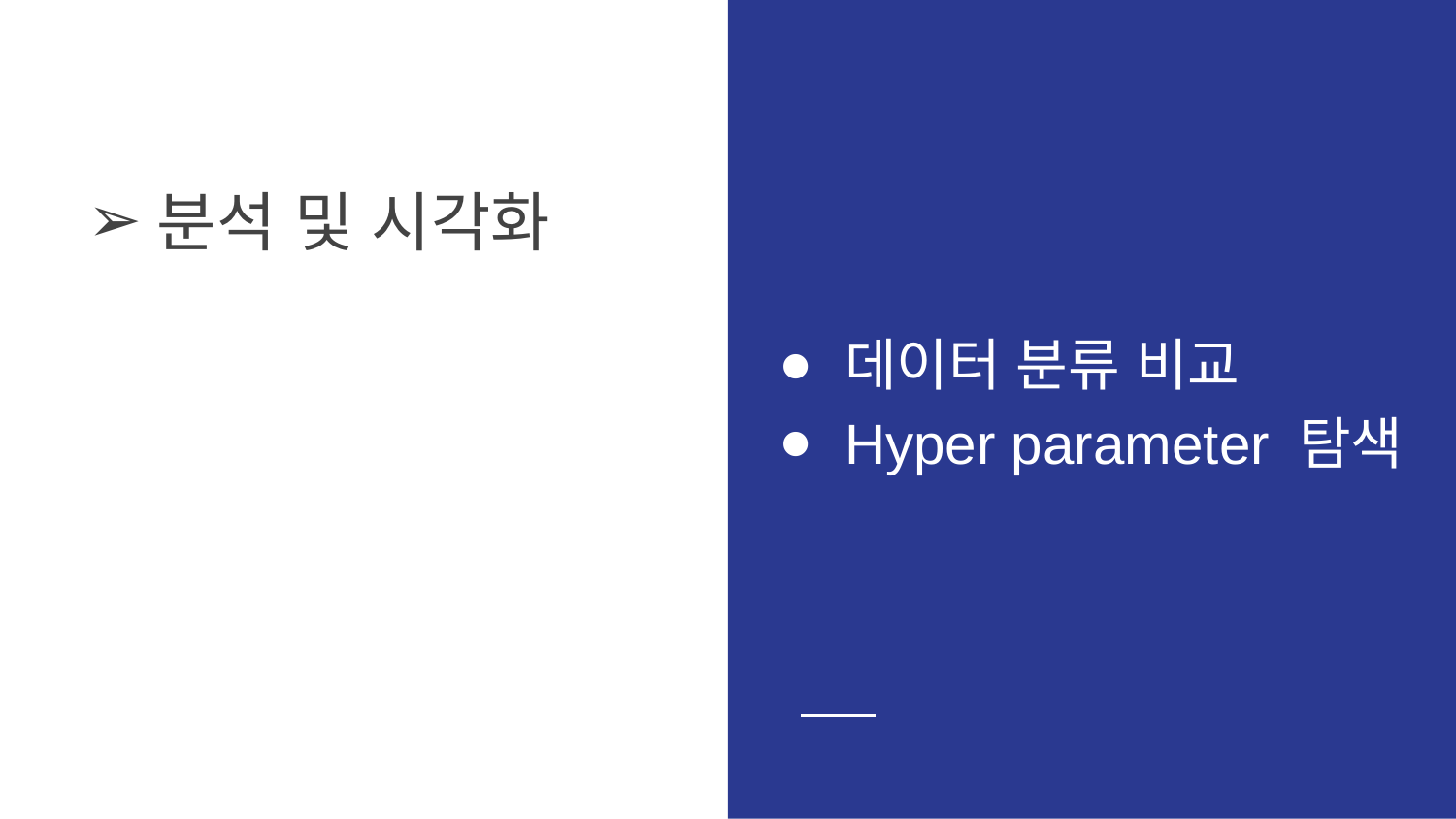

# 분석 및 시각화
데이터 분류 비교
Hyper parameter 탐색